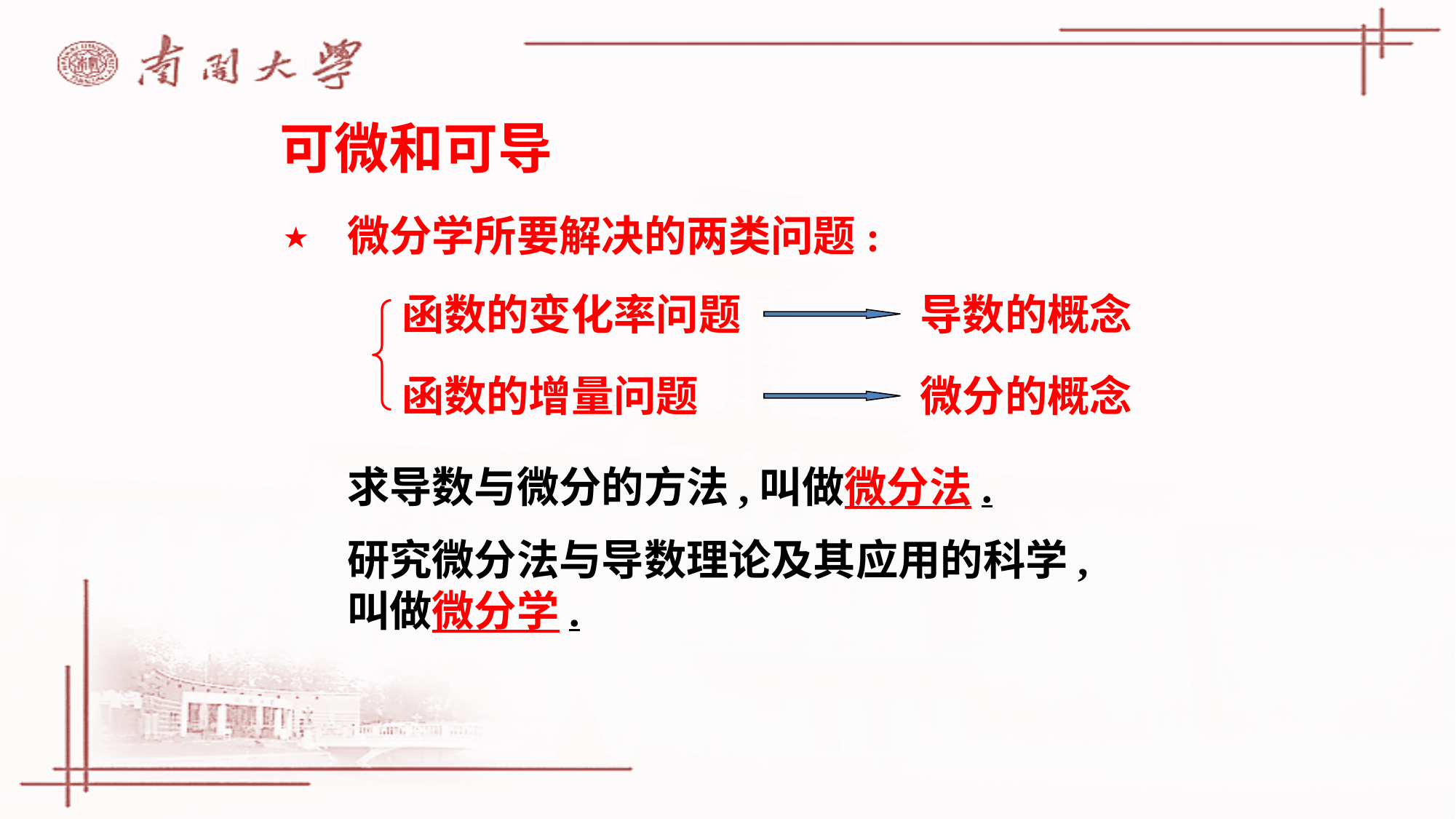

# 可微和可导
★
微分学所要解决的两类问题:
函数的变化率问题
导数的概念

函数的增量问题
微分的概念

求导数与微分的方法,叫做微分法.
研究微分法与导数理论及其应用的科学,叫做微分学.